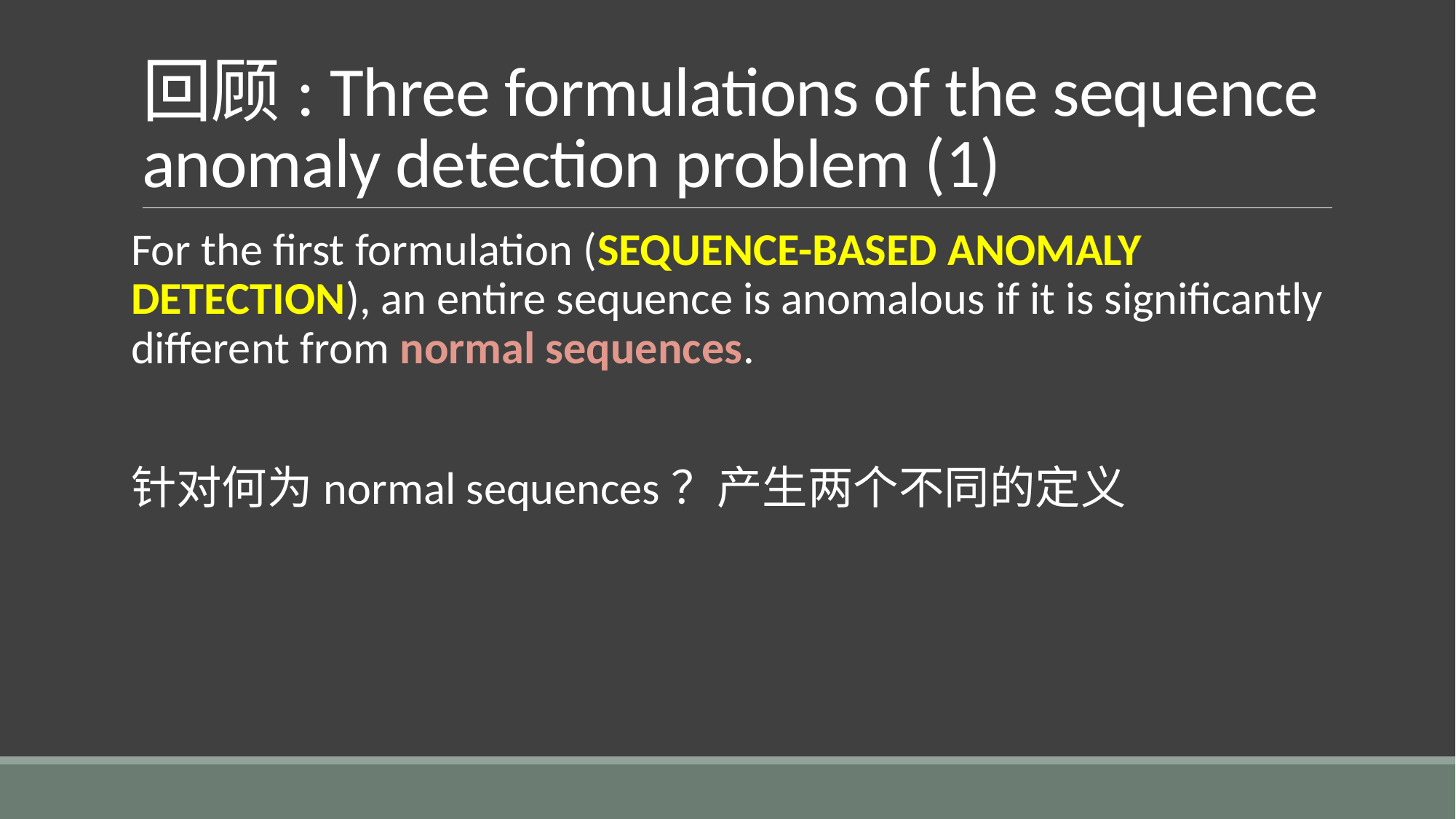

# 回顾: Three formulations of the sequence anomaly detection problem (1)
For the first formulation (SEQUENCE-BASED ANOMALY DETECTION), an entire sequence is anomalous if it is significantly different from normal sequences.

针对何为normal sequences？产生两个不同的定义